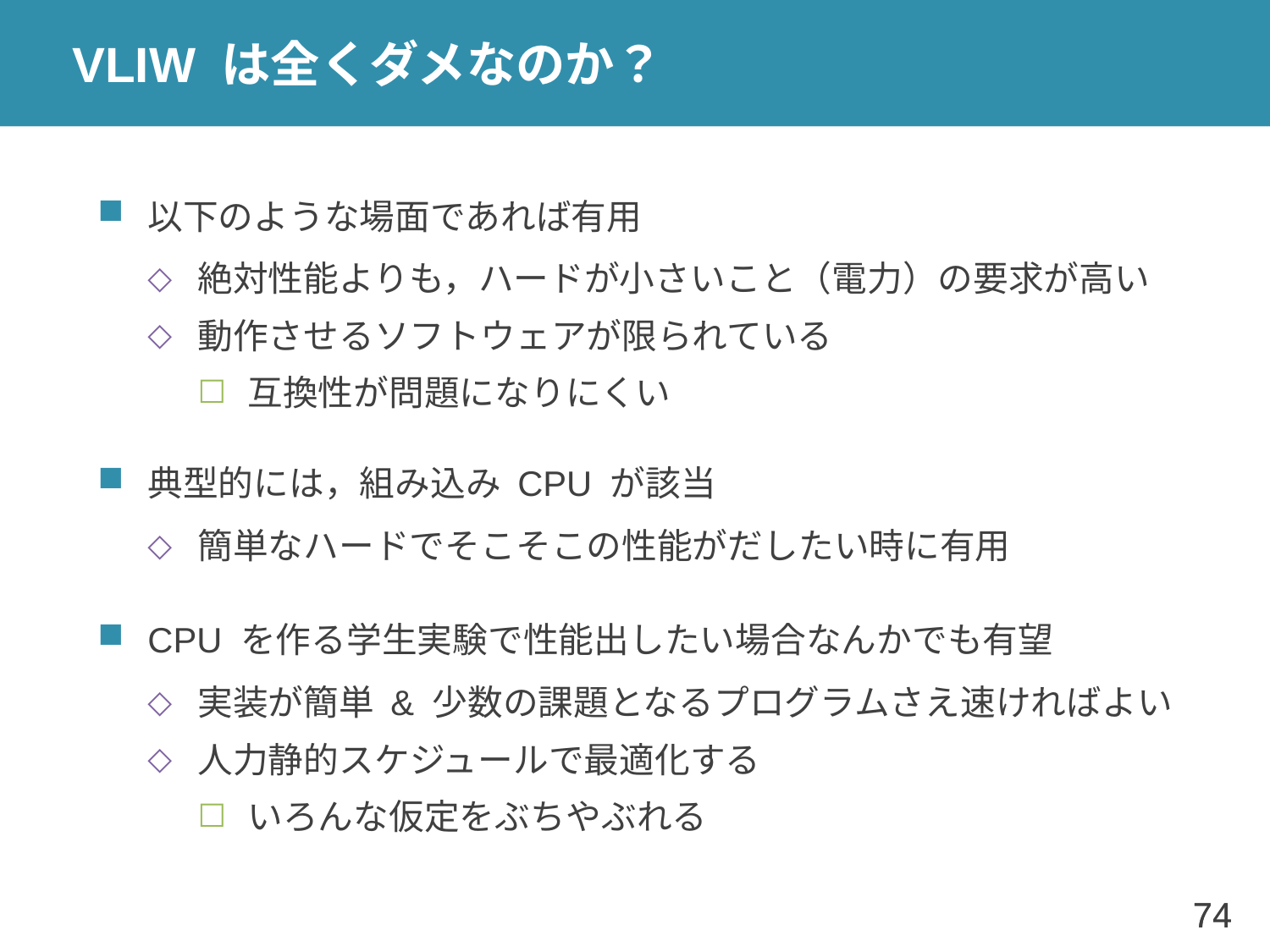

# VLIW は全くダメなのか？
以下のような場面であれば有用
絶対性能よりも，ハードが小さいこと（電力）の要求が高い
動作させるソフトウェアが限られている
互換性が問題になりにくい
典型的には，組み込み CPU が該当
簡単なハードでそこそこの性能がだしたい時に有用
CPU を作る学生実験で性能出したい場合なんかでも有望
実装が簡単 & 少数の課題となるプログラムさえ速ければよい
人力静的スケジュールで最適化する
いろんな仮定をぶちやぶれる